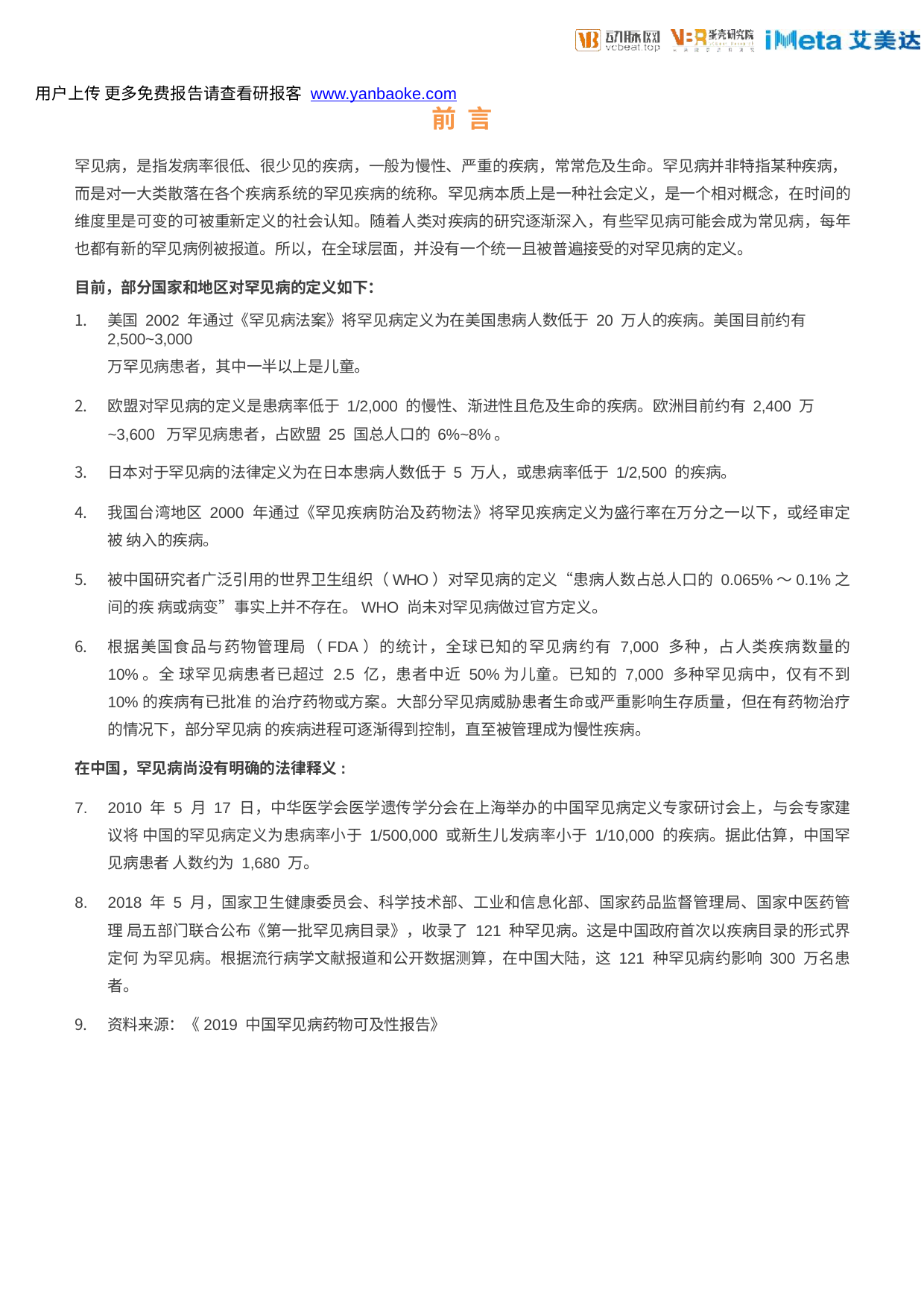

用户上传 更多免费报告请查看研报客 www.yanbaoke.com
前 言
罕见病，是指发病率很低、很少见的疾病，一般为慢性、严重的疾病，常常危及生命。罕见病并非特指某种疾病，  而是对一大类散落在各个疾病系统的罕见疾病的统称。罕见病本质上是一种社会定义，是一个相对概念，在时间的 维度里是可变的可被重新定义的社会认知。随着人类对疾病的研究逐渐深入，有些罕见病可能会成为常见病，每年 也都有新的罕见病例被报道。所以，在全球层面，并没有一个统一且被普遍接受的对罕见病的定义。

目前，部分国家和地区对罕见病的定义如下：

美国 2002 年通过《罕见病法案》将罕见病定义为在美国患病人数低于 20 万人的疾病。美国目前约有 2,500~3,000
万罕见病患者，其中一半以上是儿童。
欧盟对罕见病的定义是患病率低于 1/2,000 的慢性、渐进性且危及生命的疾病。欧洲目前约有 2,400 万~3,600  万罕见病患者，占欧盟 25 国总人口的 6%~8%。

日本对于罕见病的法律定义为在日本患病人数低于 5 万人，或患病率低于 1/2,500 的疾病。
我国台湾地区 2000 年通过《罕见疾病防治及药物法》将罕见疾病定义为盛行率在万分之一以下，或经审定被 纳入的疾病。
被中国研究者广泛引用的世界卫生组织（WHO）对罕见病的定义“患病人数占总人口的 0.065%～0.1%之间的疾 病或病变”事实上并不存在。WHO 尚未对罕见病做过官方定义。
根据美国食品与药物管理局（FDA）的统计，全球已知的罕见病约有 7,000 多种，占人类疾病数量的 10%。全 球罕见病患者已超过 2.5 亿，患者中近 50%为儿童。已知的 7,000 多种罕见病中，仅有不到 10%的疾病有已批准 的治疗药物或方案。大部分罕见病威胁患者生命或严重影响生存质量，但在有药物治疗的情况下，部分罕见病 的疾病进程可逐渐得到控制，直至被管理成为慢性疾病。

在中国，罕见病尚没有明确的法律释义:
2010 年 5 月 17 日，中华医学会医学遗传学分会在上海举办的中国罕见病定义专家研讨会上，与会专家建议将 中国的罕见病定义为患病率小于 1/500,000 或新生儿发病率小于 1/10,000 的疾病。据此估算，中国罕见病患者 人数约为 1,680 万。
2018 年 5 月，国家卫生健康委员会、科学技术部、工业和信息化部、国家药品监督管理局、国家中医药管理 局五部门联合公布《第一批罕见病目录》，收录了 121 种罕见病。这是中国政府首次以疾病目录的形式界定何 为罕见病。根据流行病学文献报道和公开数据测算，在中国大陆，这 121 种罕见病约影响 300 万名患者。

资料来源：《2019 中国罕见病药物可及性报告》